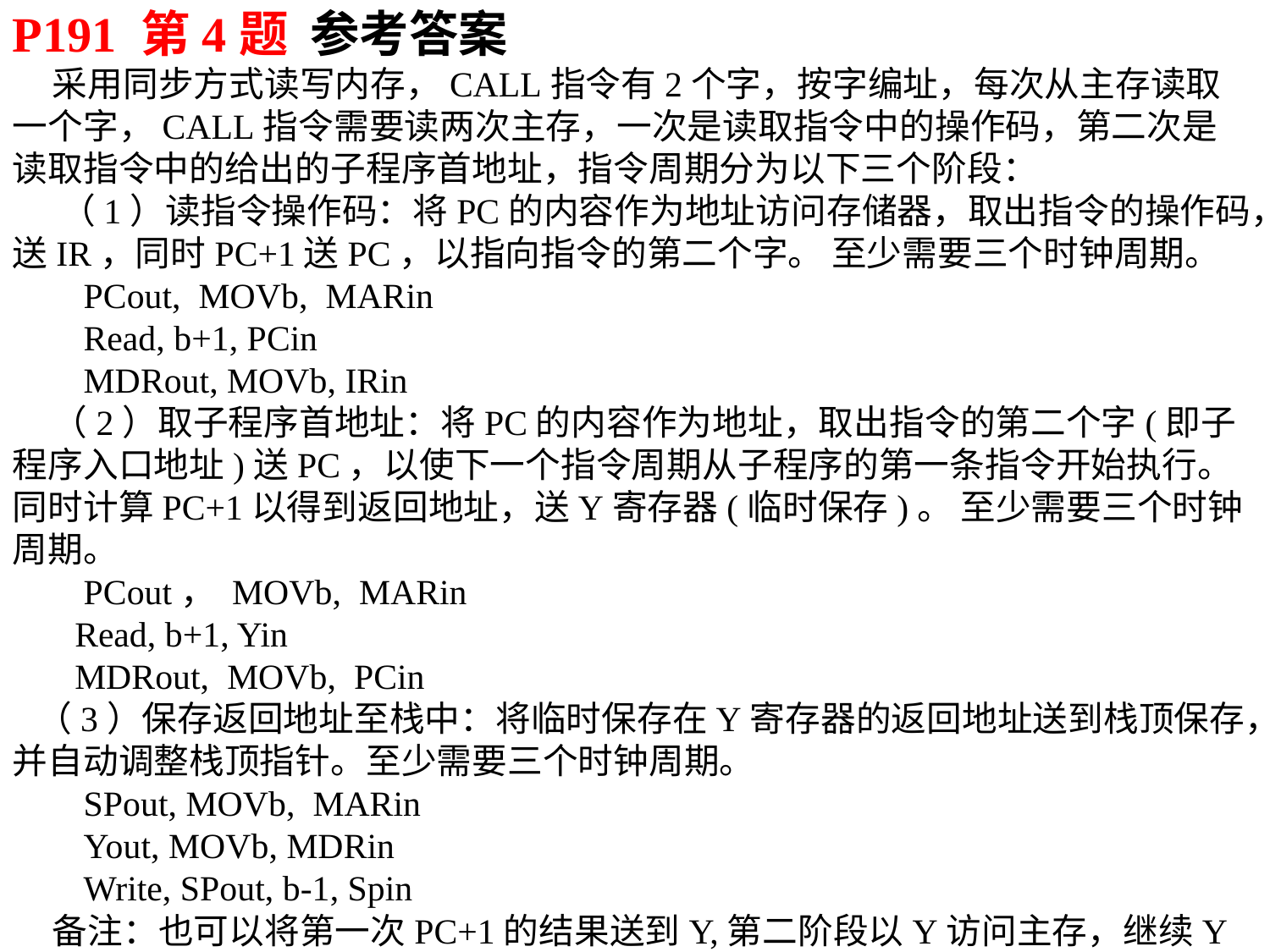

P191 第4题  参考答案
    采用同步方式读写内存，CALL指令有2个字，按字编址，每次从主存读取一个字，CALL指令需要读两次主存，一次是读取指令中的操作码，第二次是读取指令中的给出的子程序首地址，指令周期分为以下三个阶段：
     （1）读指令操作码：将PC的内容作为地址访问存储器，取出指令的操作码，送IR，同时PC+1送PC，以指向指令的第二个字。 至少需要三个时钟周期。
        PCout,  MOVb,  MARin
        Read, b+1, PCin
        MDRout, MOVb, IRin
    （2）取子程序首地址：将PC的内容作为地址，取出指令的第二个字(即子程序入口地址)送PC，以使下一个指令周期从子程序的第一条指令开始执行。同时计算PC+1以得到返回地址，送Y寄存器(临时保存)。 至少需要三个时钟周期。
        PCout， MOVb,  MARin
       Read, b+1, Yin
       MDRout,  MOVb,  PCin
  （3）保存返回地址至栈中：将临时保存在Y寄存器的返回地址送到栈顶保存，并自动调整栈顶指针。至少需要三个时钟周期。
        SPout, MOVb,  MARin
        Yout, MOVb, MDRin
        Write, SPout, b-1, Spin
    备注：也可以将第一次PC+1的结果送到Y,第二阶段以Y访问主存，继续Y +1,送PC，也能实现Call，都是9个时钟周期。